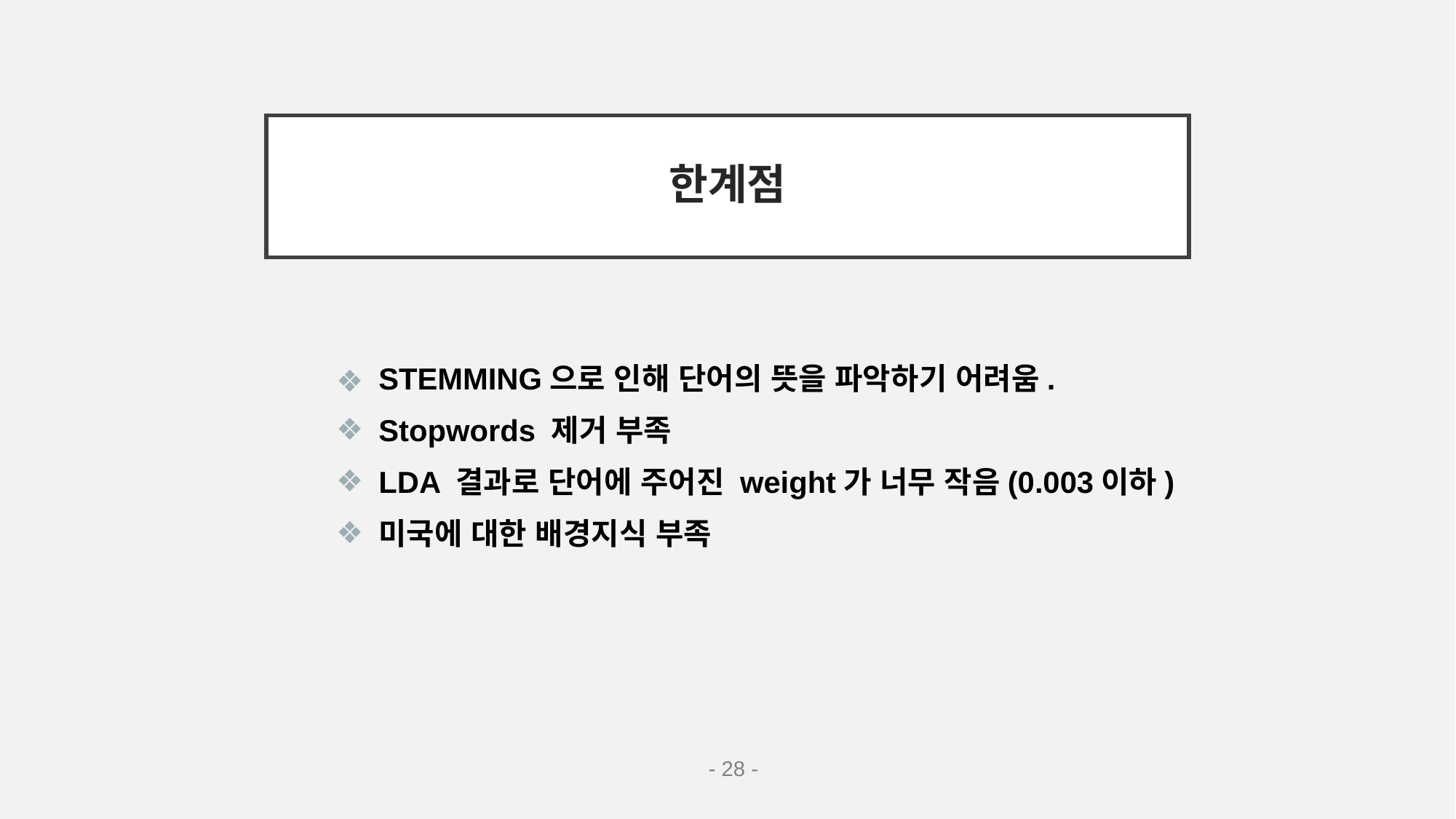

# 한계점

STEMMING으로 인해 단어의 뜻을 파악하기 어려움.
Stopwords 제거 부족
LDA 결과로 단어에 주어진 weight가 너무 작음(0.003이하)
미국에 대한 배경지식 부족

- 28 -